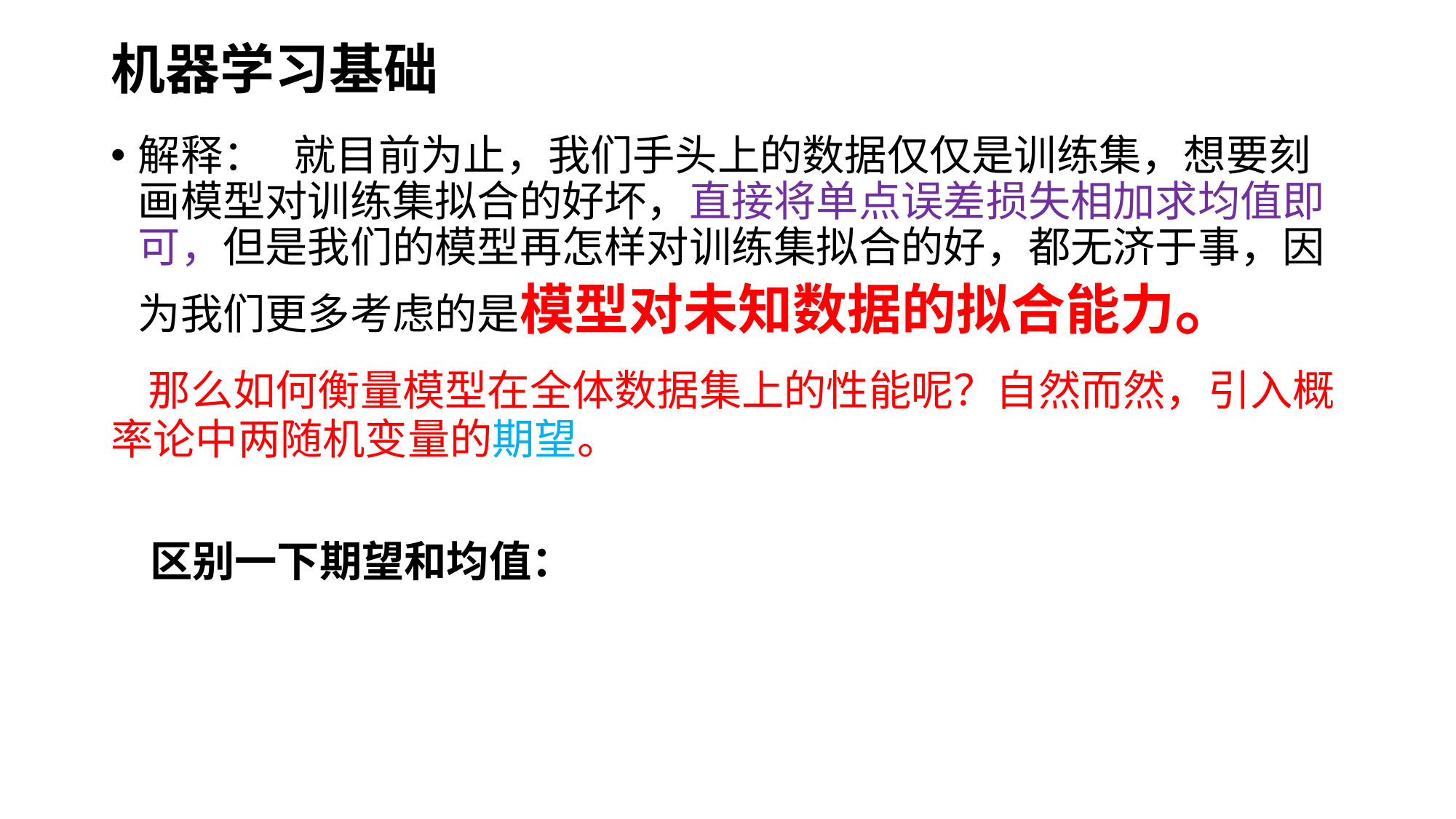

# 机器学习基础
解释：   就目前为止，我们手头上的数据仅仅是训练集，想要刻画模型对训练集拟合的好坏，直接将单点误差损失相加求均值即可，但是我们的模型再怎样对训练集拟合的好，都无济于事，因为我们更多考虑的是模型对未知数据的拟合能力。
  那么如何衡量模型在全体数据集上的性能呢？自然而然，引入概率论中两随机变量的期望。

   区别一下期望和均值：